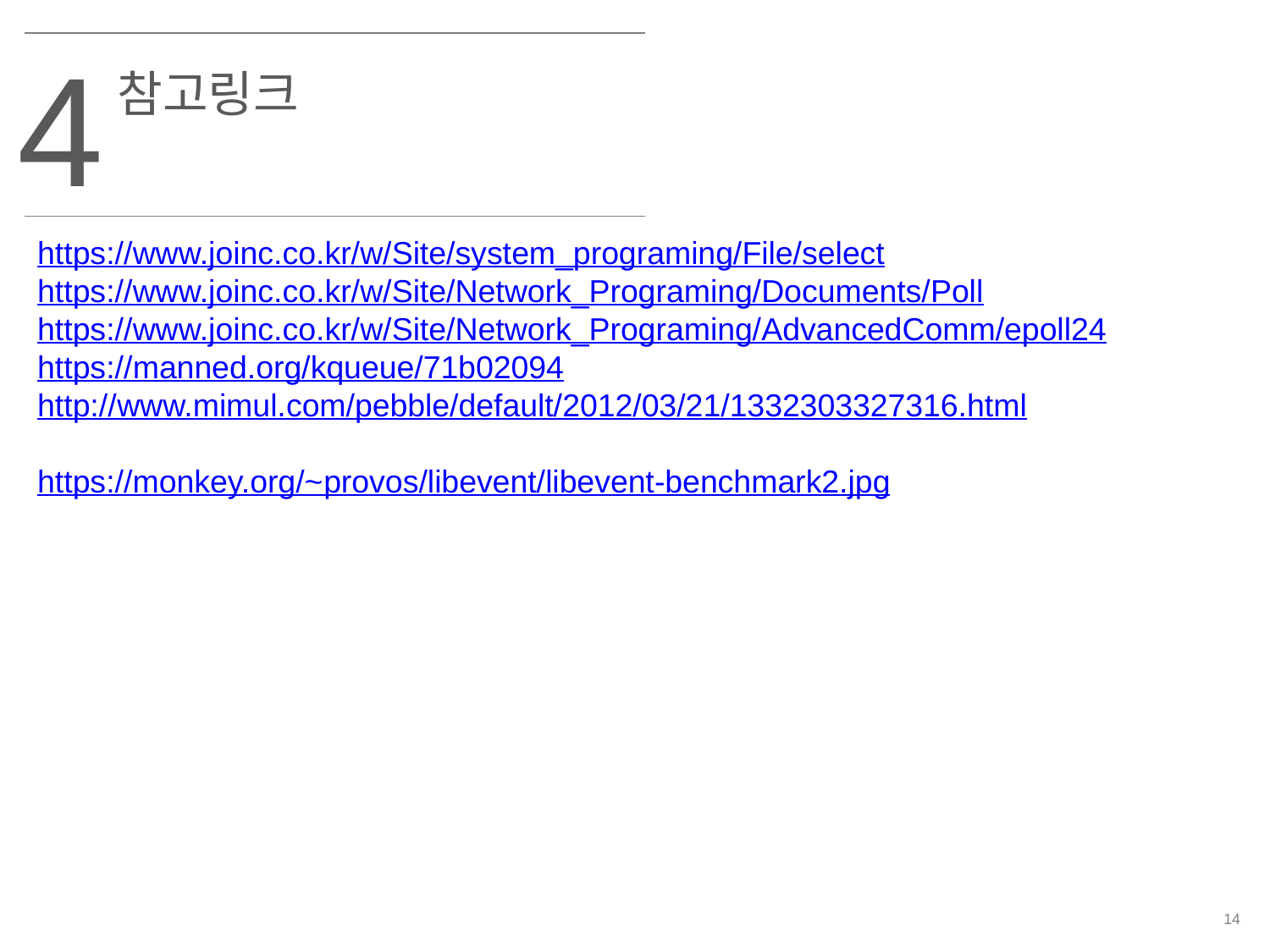

4
참고링크
https://www.joinc.co.kr/w/Site/system_programing/File/select
https://www.joinc.co.kr/w/Site/Network_Programing/Documents/Poll
https://www.joinc.co.kr/w/Site/Network_Programing/AdvancedComm/epoll24
https://manned.org/kqueue/71b02094
http://www.mimul.com/pebble/default/2012/03/21/1332303327316.html

https://monkey.org/~provos/libevent/libevent-benchmark2.jpg